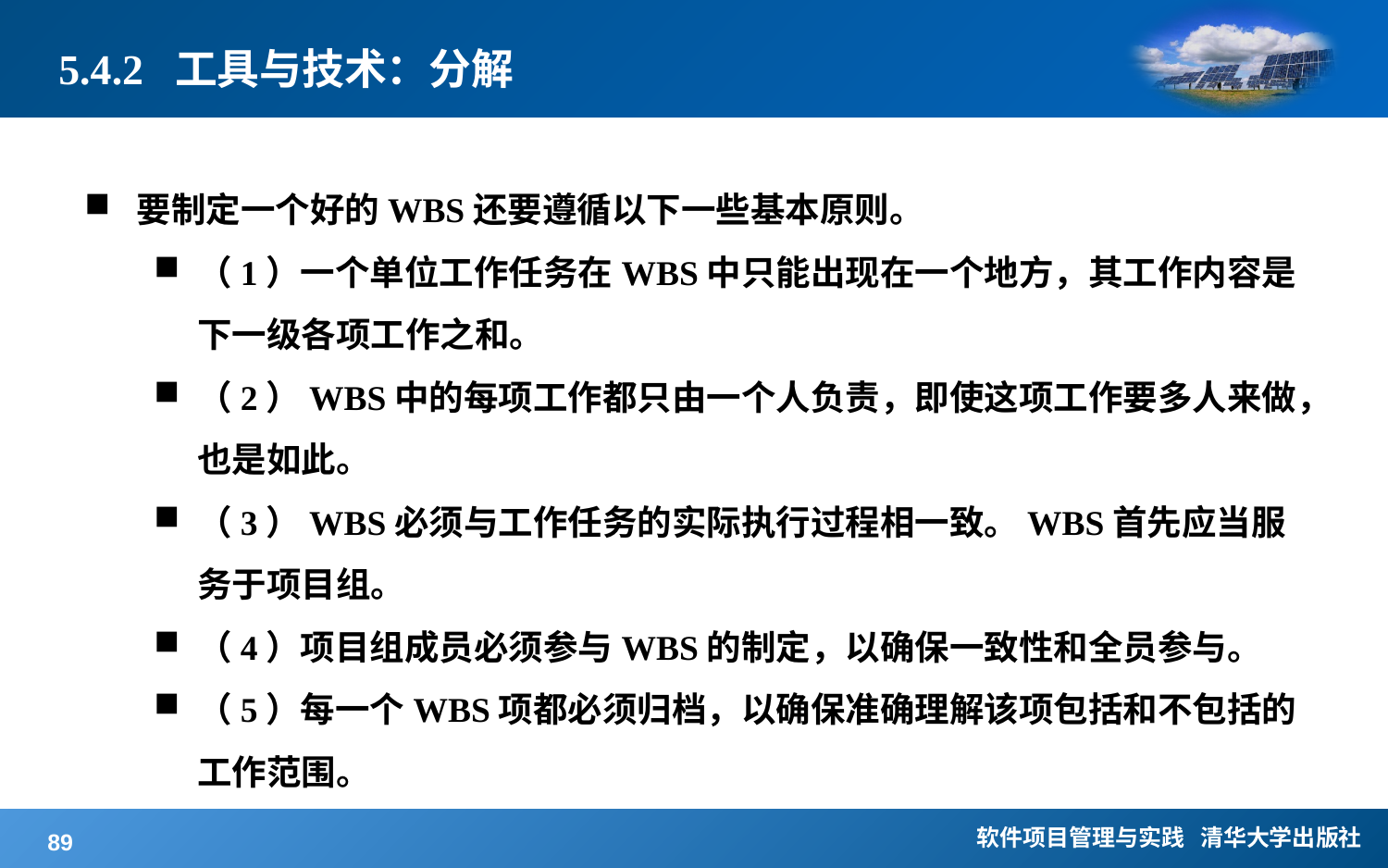

# 5.4.2  工具与技术：分解
要制定一个好的WBS还要遵循以下一些基本原则。
（1）一个单位工作任务在WBS中只能出现在一个地方，其工作内容是下一级各项工作之和。
（2）WBS中的每项工作都只由一个人负责，即使这项工作要多人来做，也是如此。
（3）WBS必须与工作任务的实际执行过程相一致。WBS首先应当服务于项目组。
（4）项目组成员必须参与WBS的制定，以确保一致性和全员参与。
（5）每一个WBS项都必须归档，以确保准确理解该项包括和不包括的工作范围。